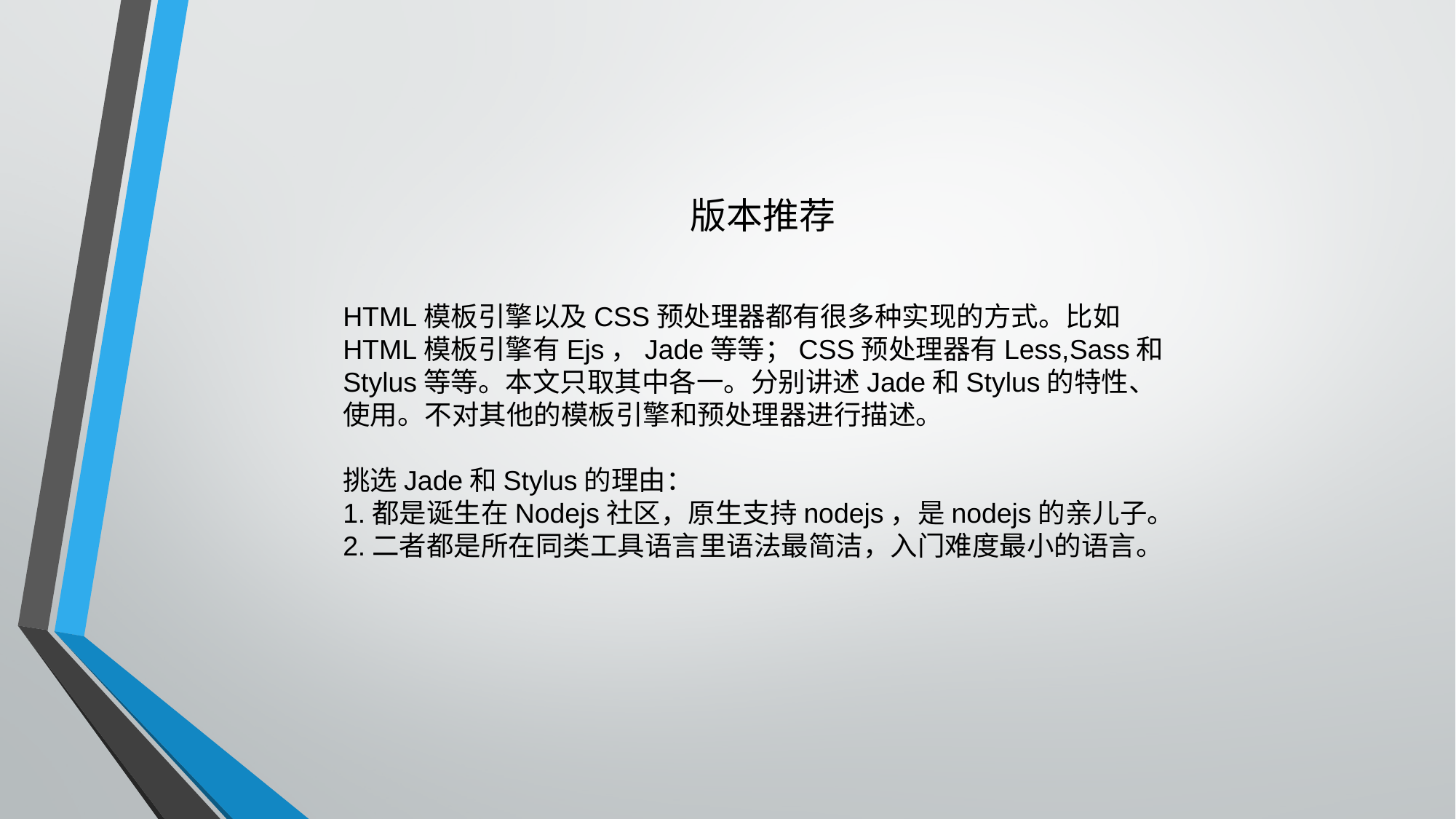

版本推荐
HTML模板引擎以及CSS预处理器都有很多种实现的方式。比如HTML模板引擎有Ejs，Jade等等；CSS预处理器有Less,Sass和Stylus等等。本文只取其中各一。分别讲述Jade和Stylus的特性、使用。不对其他的模板引擎和预处理器进行描述。
挑选Jade和Stylus的理由：
1.都是诞生在Nodejs社区，原生支持nodejs，是nodejs的亲儿子。
2.二者都是所在同类工具语言里语法最简洁，入门难度最小的语言。